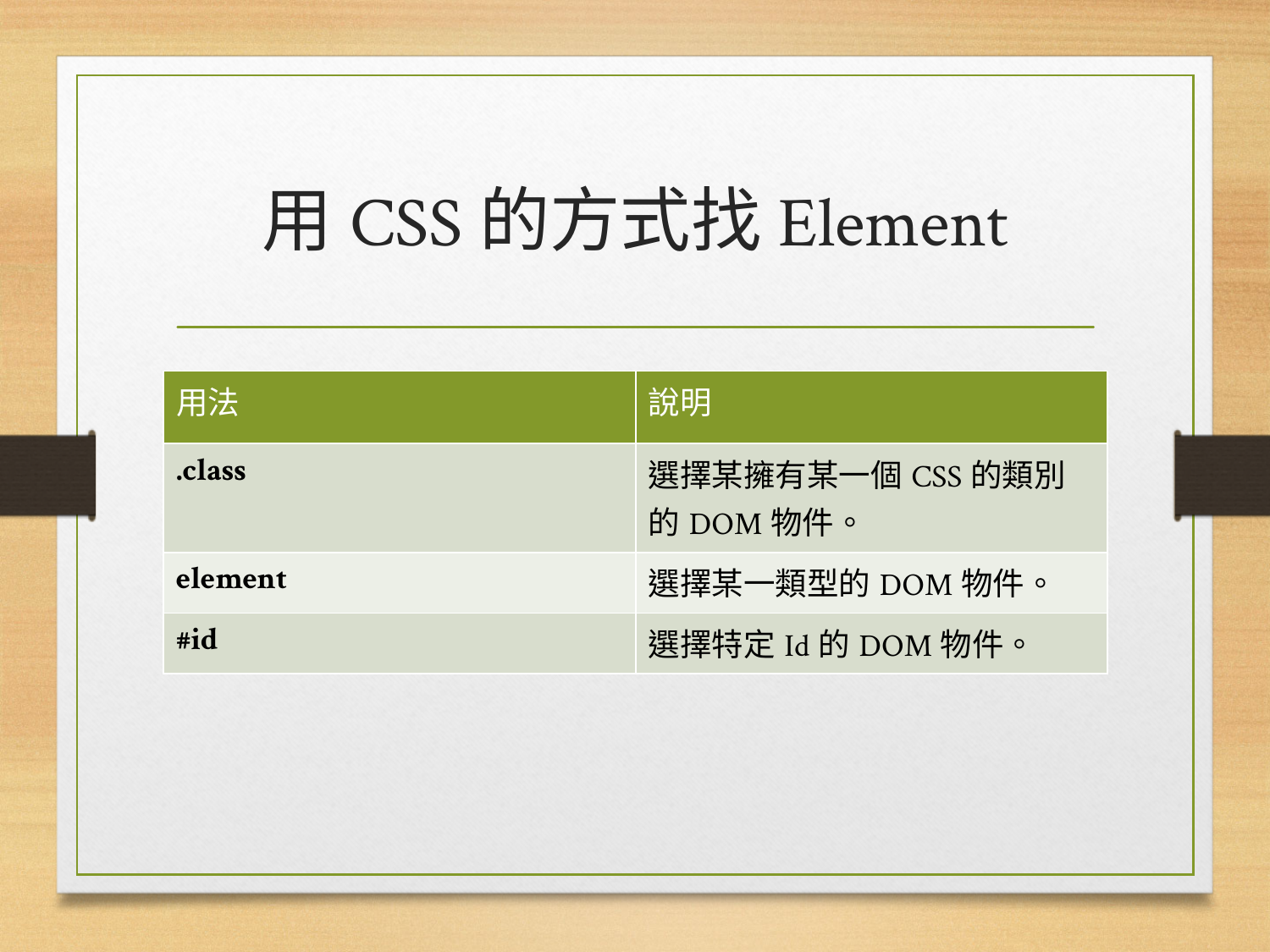

# 用CSS的方式找Element
| 用法 | 說明 |
| --- | --- |
| .class | 選擇某擁有某一個CSS的類別的DOM物件。 |
| element | 選擇某一類型的DOM物件。 |
| #id | 選擇特定Id的DOM物件。 |